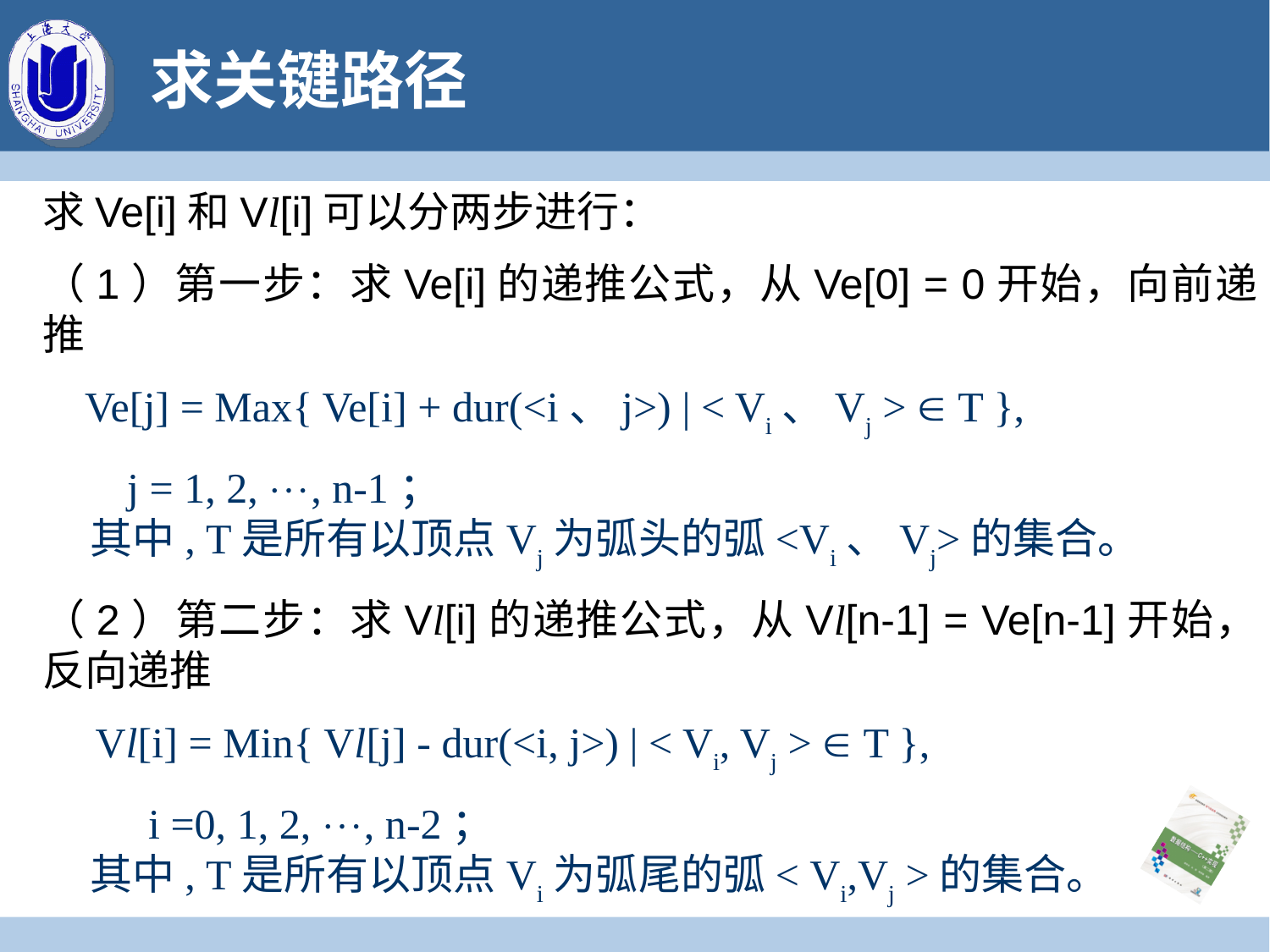

# 求关键路径
求Ve[i]和Vl[i]可以分两步进行：
（1）第一步：求Ve[i]的递推公式，从Ve[0] = 0开始，向前递推
    Ve[j] = Max{ Ve[i] + dur(<i、j>) | < Vi、Vj > ∈ T },
        j = 1, 2, …, n-1；
     其中, T是所有以顶点Vj为弧头的弧<Vi、Vj>的集合。
（2）第二步：求Vl[i]的递推公式，从Vl[n-1] = Ve[n-1]开始，反向递推
     Vl[i] = Min{ Vl[j] - dur(<i, j>) | < Vi, Vj > ∈ T },
          i =0, 1, 2, …, n-2；
     其中, T是所有以顶点Vi为弧尾的弧< Vi,Vj >的集合。